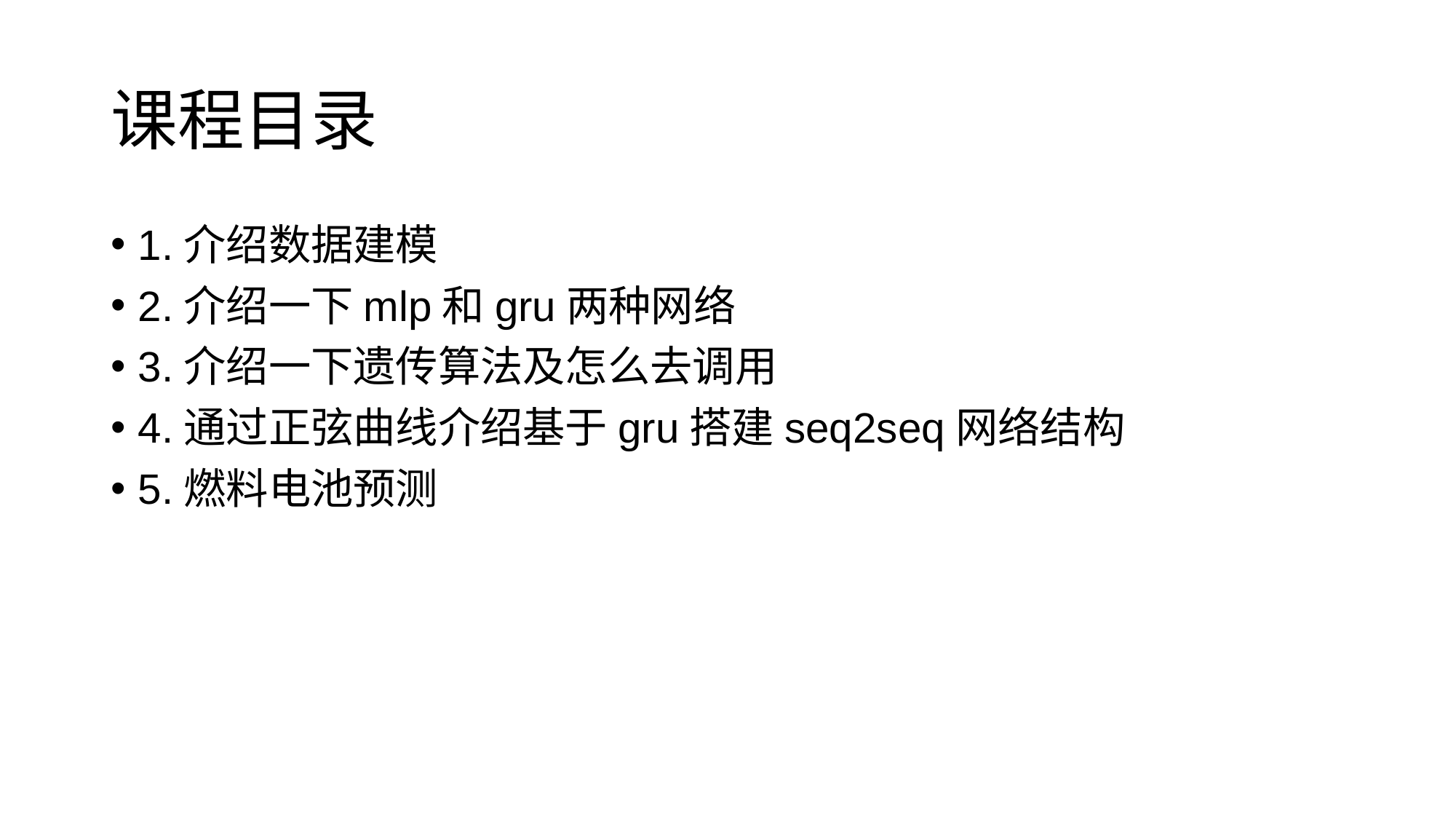

# 课程目录
1.介绍数据建模
2.介绍一下mlp和gru两种网络
3.介绍一下遗传算法及怎么去调用
4.通过正弦曲线介绍基于gru搭建seq2seq网络结构
5.燃料电池预测